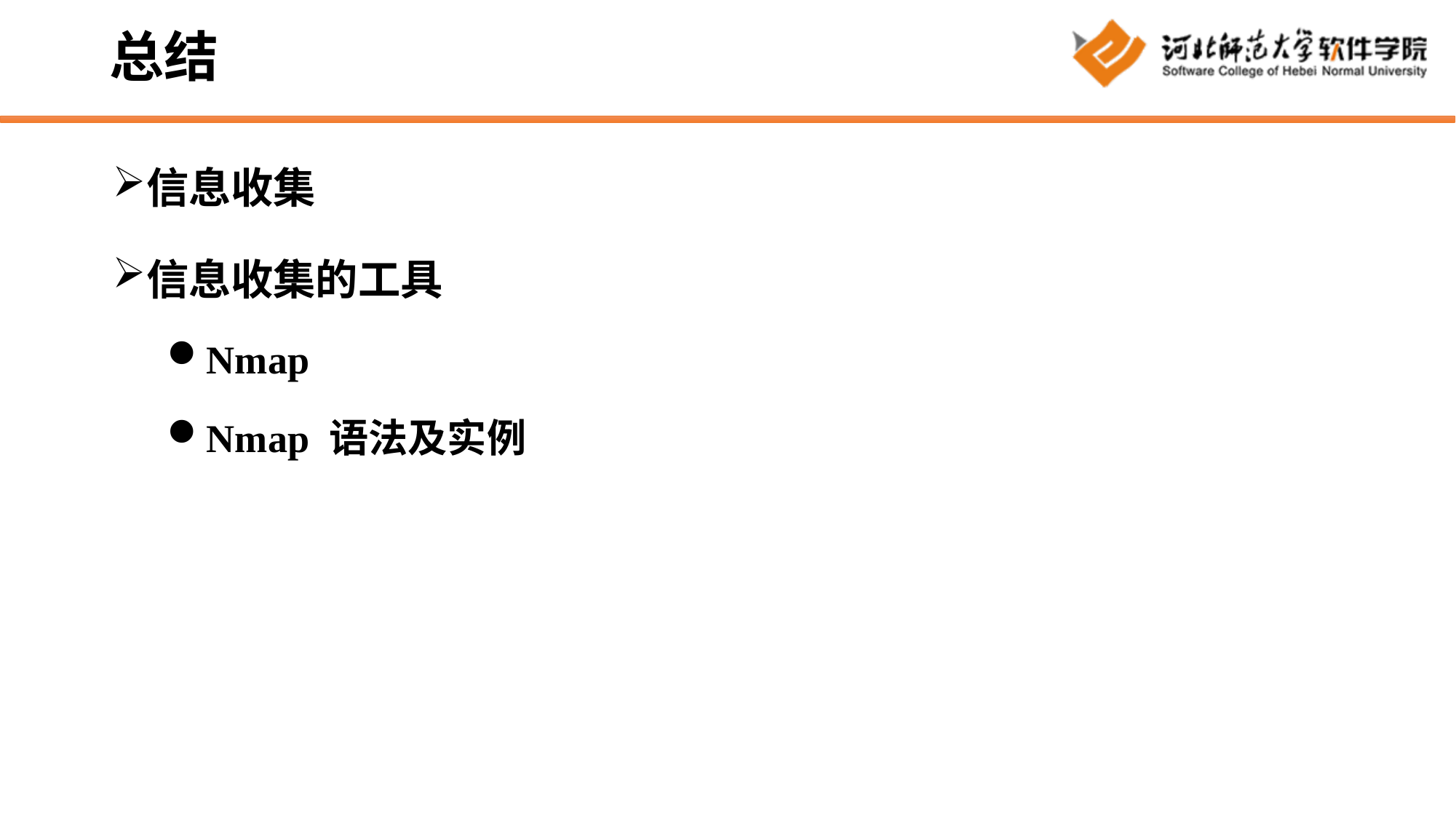

# 总结
信息收集
信息收集的工具
Nmap
Nmap 语法及实例